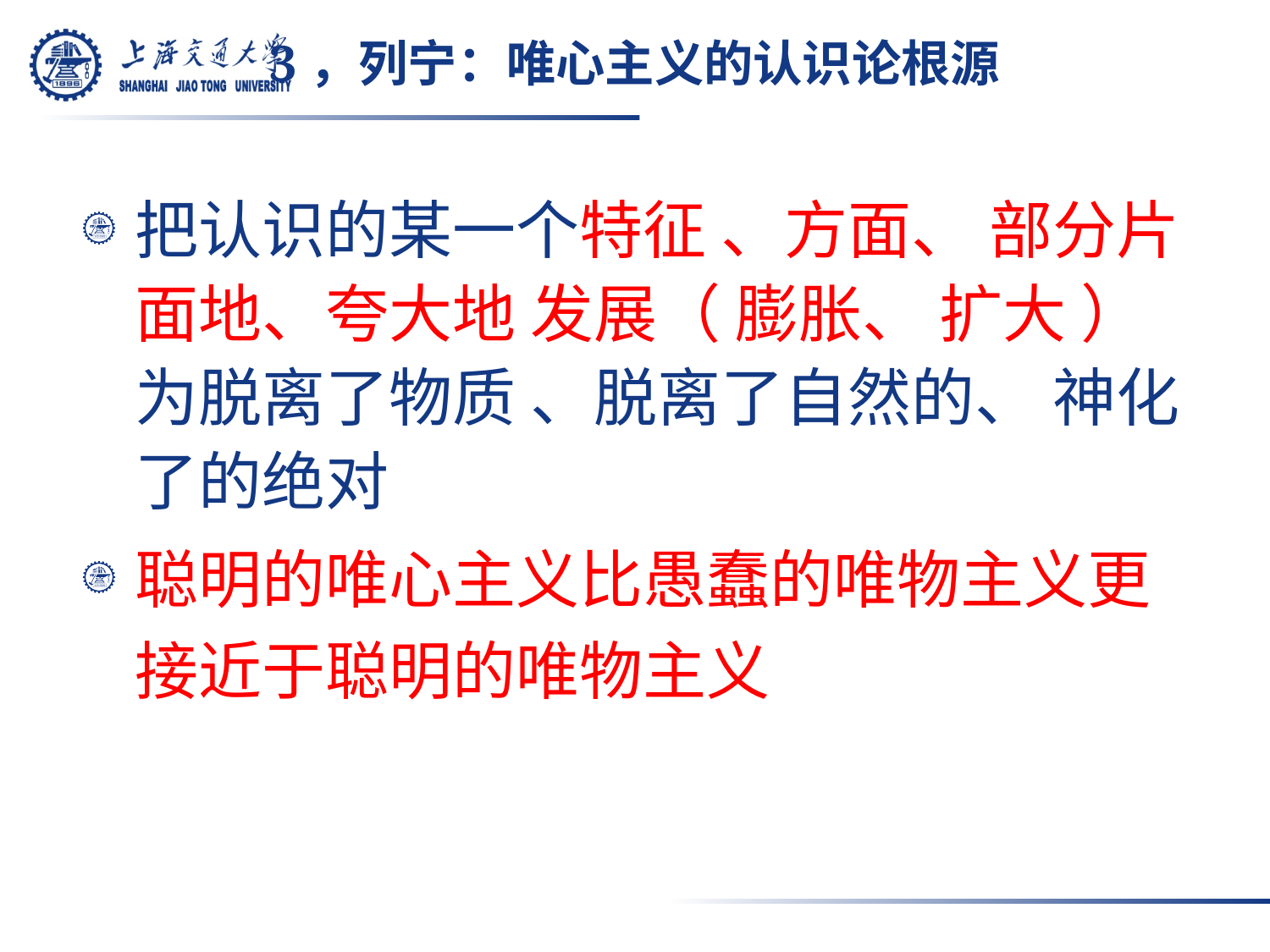

# 3，列宁：唯心主义的认识论根源
把认识的某一个特征 、方面、 部分片面地、夸大地 发展（ 膨胀、 扩大 ）为脱离了物质 、脱离了自然的、 神化了的绝对
聪明的唯心主义比愚蠢的唯物主义更接近于聪明的唯物主义